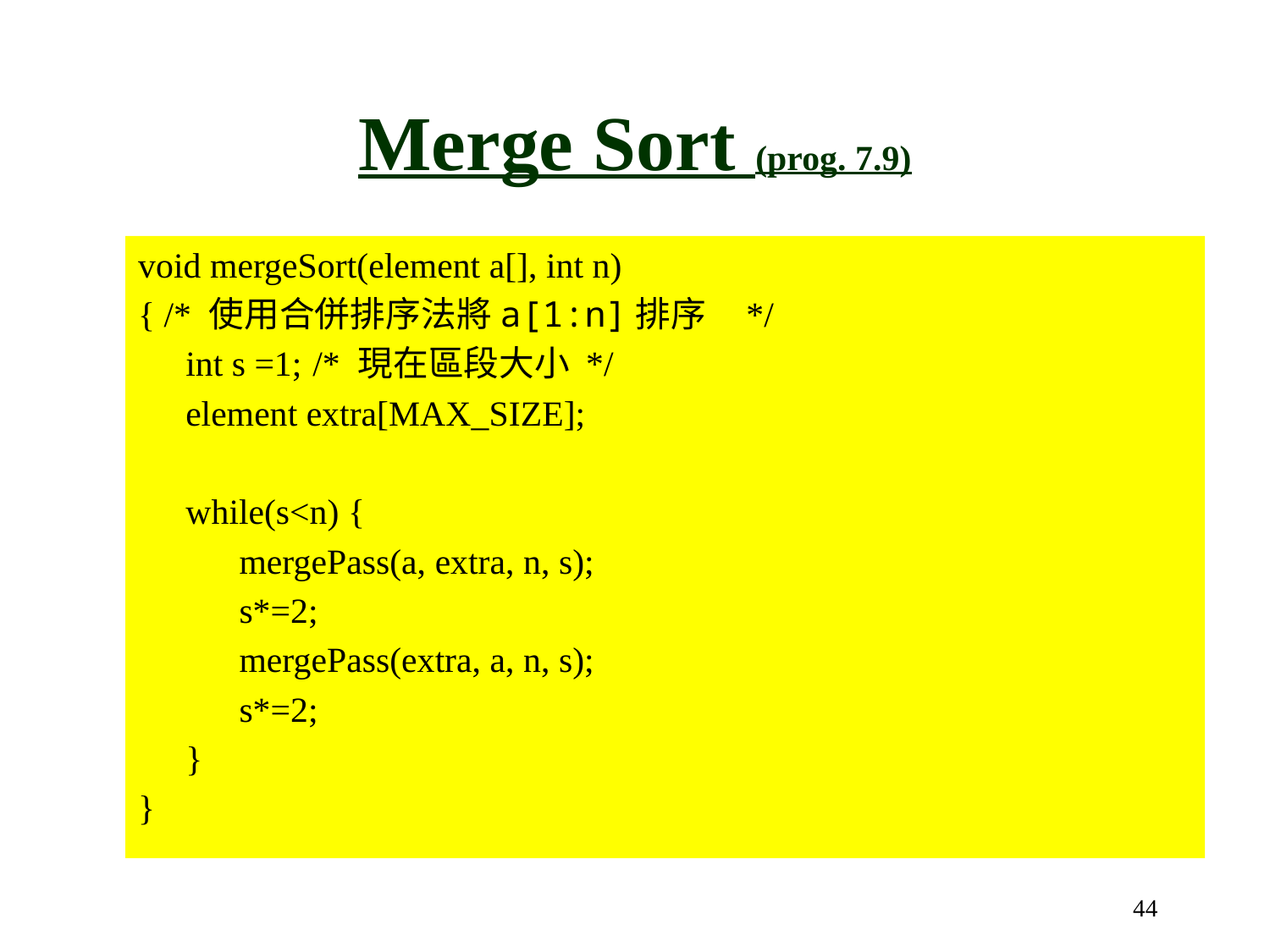

# Merge Sort (prog. 7.9)
void mergeSort(element a[], int n)
{ /* 使用合併排序法將a[1:n]排序    */
	int s =1; 	/* 現在區段大小 */
	element extra[MAX_SIZE];

	while(s<n) {
	      mergePass(a, extra, n, s);
	      s*=2;
	      mergePass(extra, a, n, s);
	      s*=2;
	}
}
44